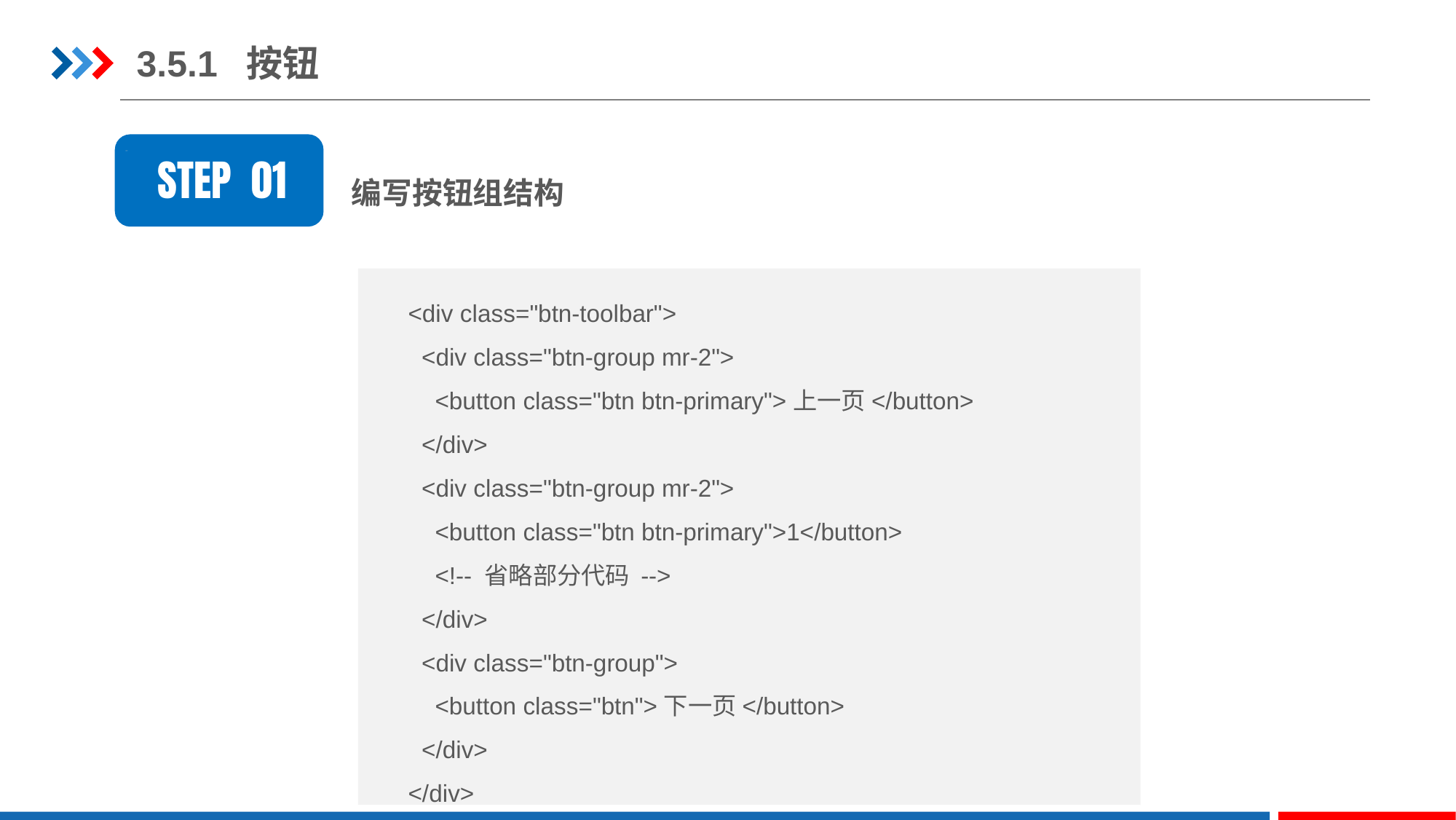

3.5.1  按钮

STEP  01
编写按钮组结构

  <div class="btn-toolbar">
    <div class="btn-group mr-2">
      <button class="btn btn-primary">上一页</button>
    </div>
    <div class="btn-group mr-2">
      <button class="btn btn-primary">1</button>
      <!-- 省略部分代码 -->
    </div>
    <div class="btn-group">
      <button class="btn">下一页</button>
    </div>
  </div>